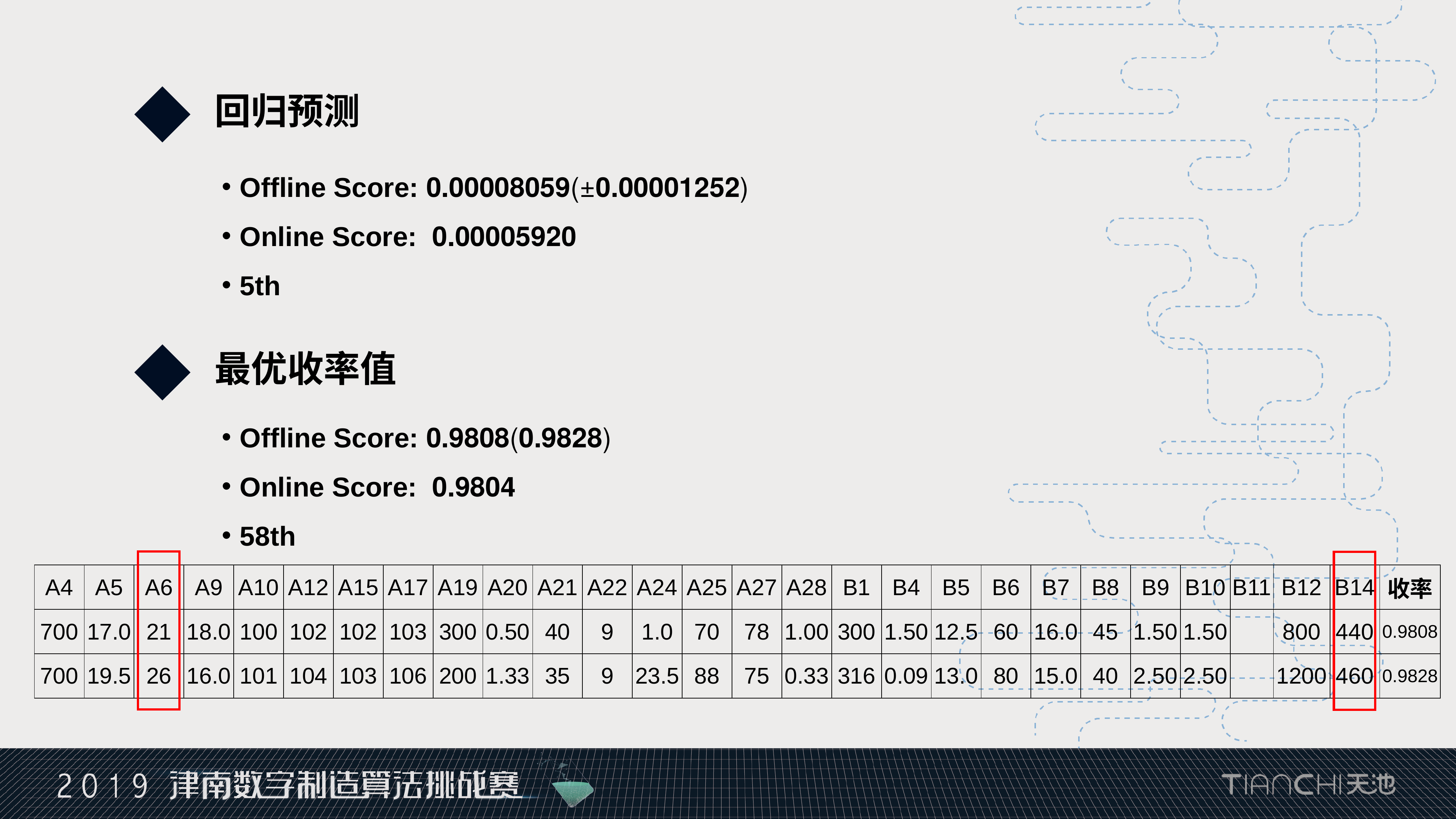

回归预测
 Offline Score: 0.00008059(±0.00001252)
 Online Score:  0.00005920
 5th

最优收率值
 Offline Score: 0.9808(0.9828)
 Online Score:  0.9804
 58th

| A4 | A5 | A6 | A9 | A10 | A12 | A15 | A17 | A19 | A20 | A21 | A22 | A24 | A25 | A27 | A28 | B1 | B4 | B5 | B6 | B7 | B8 | B9 | B10 | B11 | B12 | B14 | 收率 |
| --- | --- | --- | --- | --- | --- | --- | --- | --- | --- | --- | --- | --- | --- | --- | --- | --- | --- | --- | --- | --- | --- | --- | --- | --- | --- | --- | --- |
| 700 | 17.0 | 21 | 18.0 | 100 | 102 | 102 | 103 | 300 | 0.50 | 40 | 9 | 1.0 | 70 | 78 | 1.00 | 300 | 1.50 | 12.5 | 60 | 16.0 | 45 | 1.50 | 1.50 |  | 800 | 440 | 0.9808 |
| 700 | 19.5 | 26 | 16.0 | 101 | 104 | 103 | 106 | 200 | 1.33 | 35 | 9 | 23.5 | 88 | 75 | 0.33 | 316 | 0.09 | 13.0 | 80 | 15.0 | 40 | 2.50 | 2.50 |  | 1200 | 460 | 0.9828 |